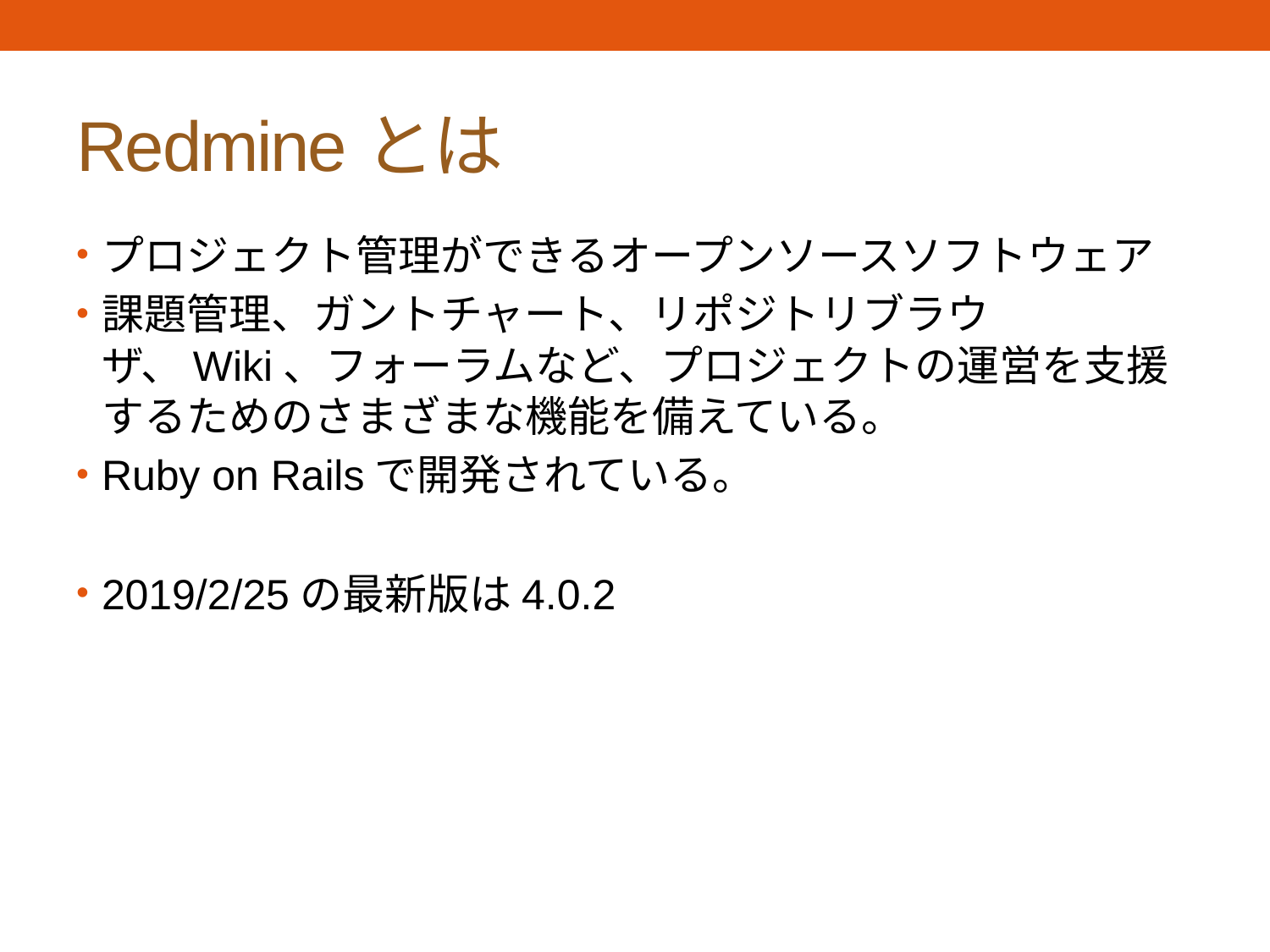

# Redmineとは
プロジェクト管理ができるオープンソースソフトウェア
課題管理、ガントチャート、リポジトリブラウザ、Wiki、フォーラムなど、プロジェクトの運営を支援するためのさまざまな機能を備えている。
Ruby on Railsで開発されている。

2019/2/25の最新版は4.0.2